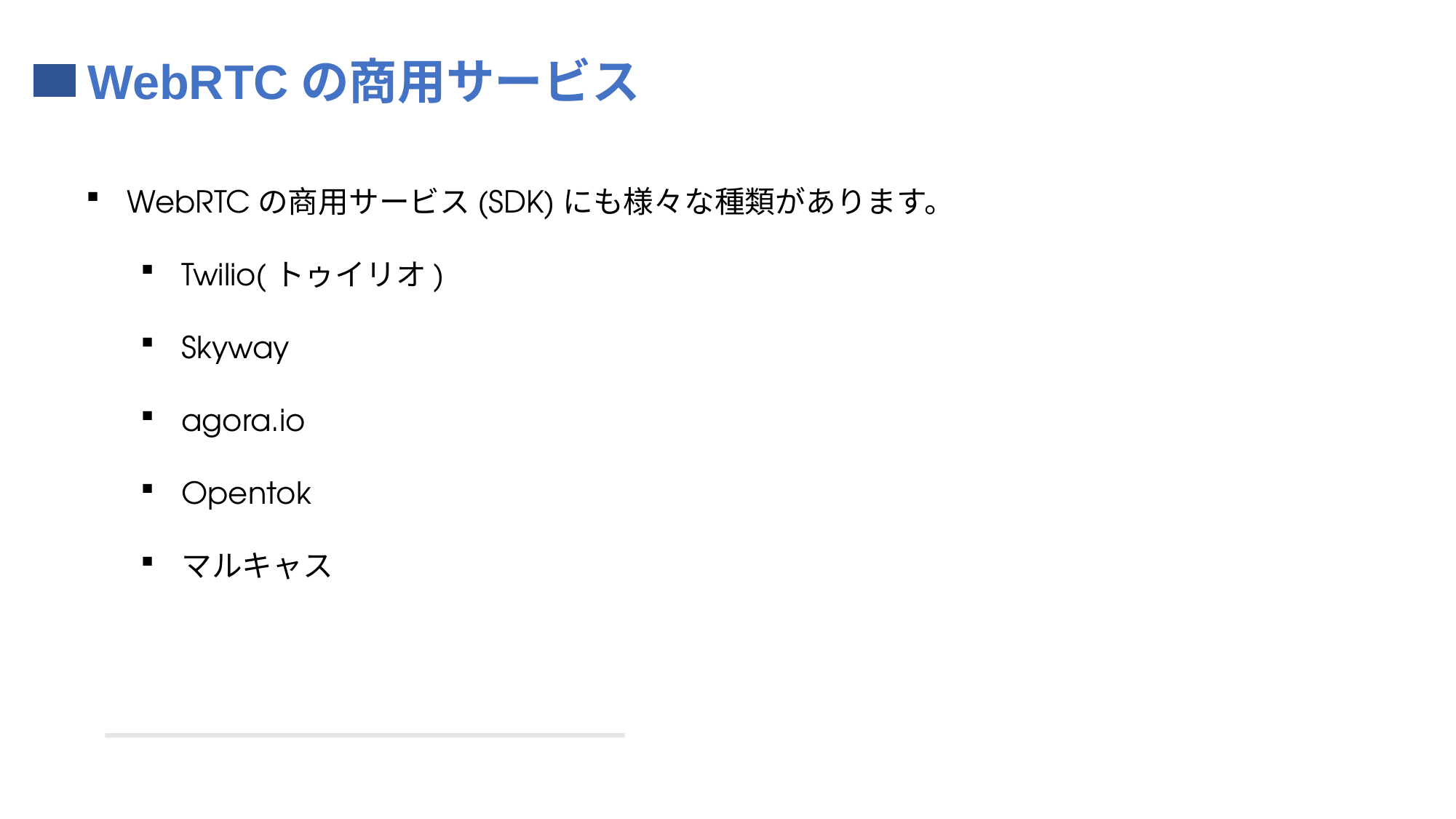

WebRTCの商用サービス

WebRTCの商用サービス(SDK)にも様々な種類があります。
Twilio(トゥイリオ)
Skyway
agora.io
Opentok
マルキャス
8